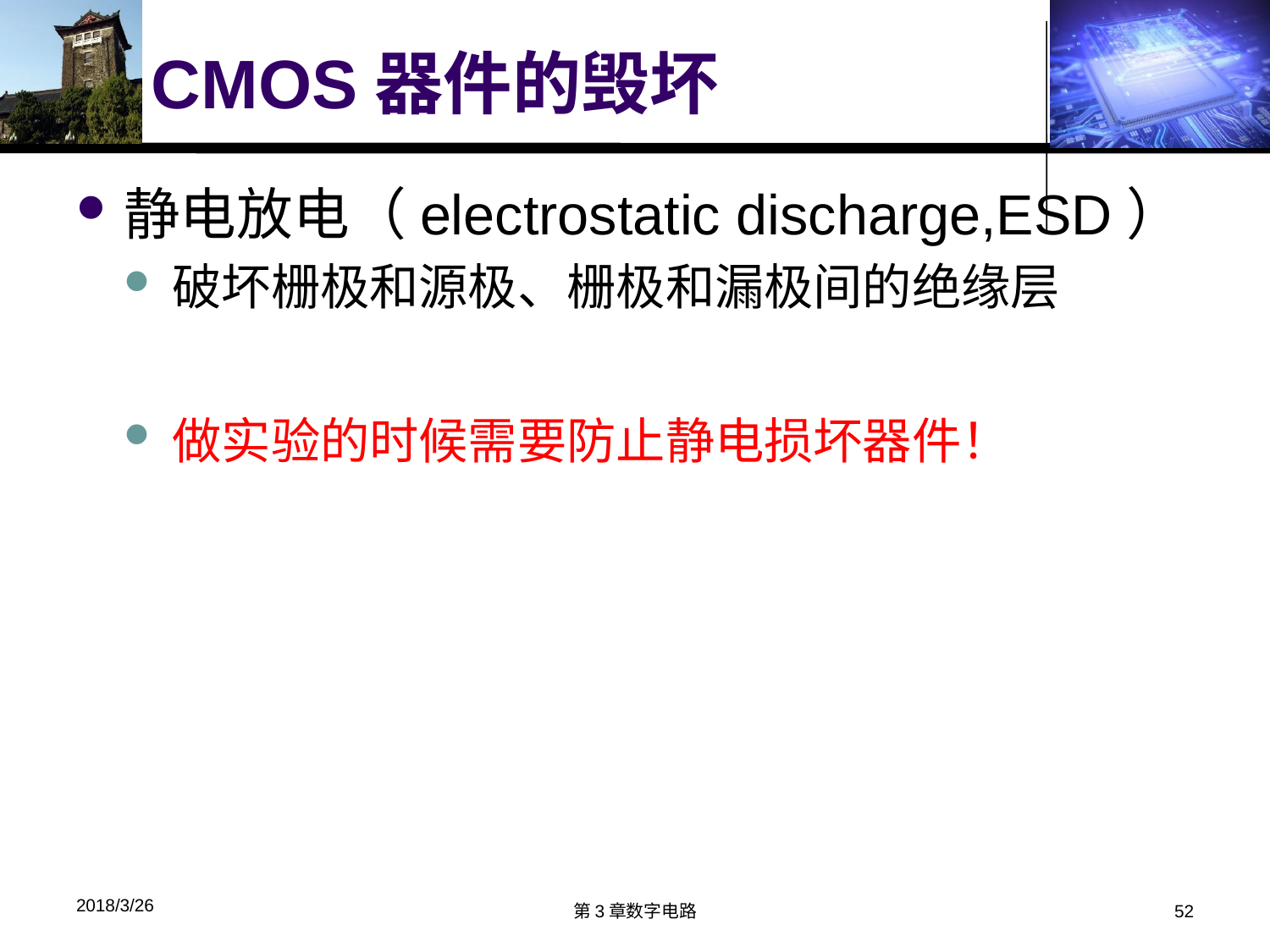

# CMOS器件的毁坏
静电放电（electrostatic discharge,ESD）
破坏栅极和源极、栅极和漏极间的绝缘层

做实验的时候需要防止静电损坏器件！

2018/3/26
第3章数字电路
52